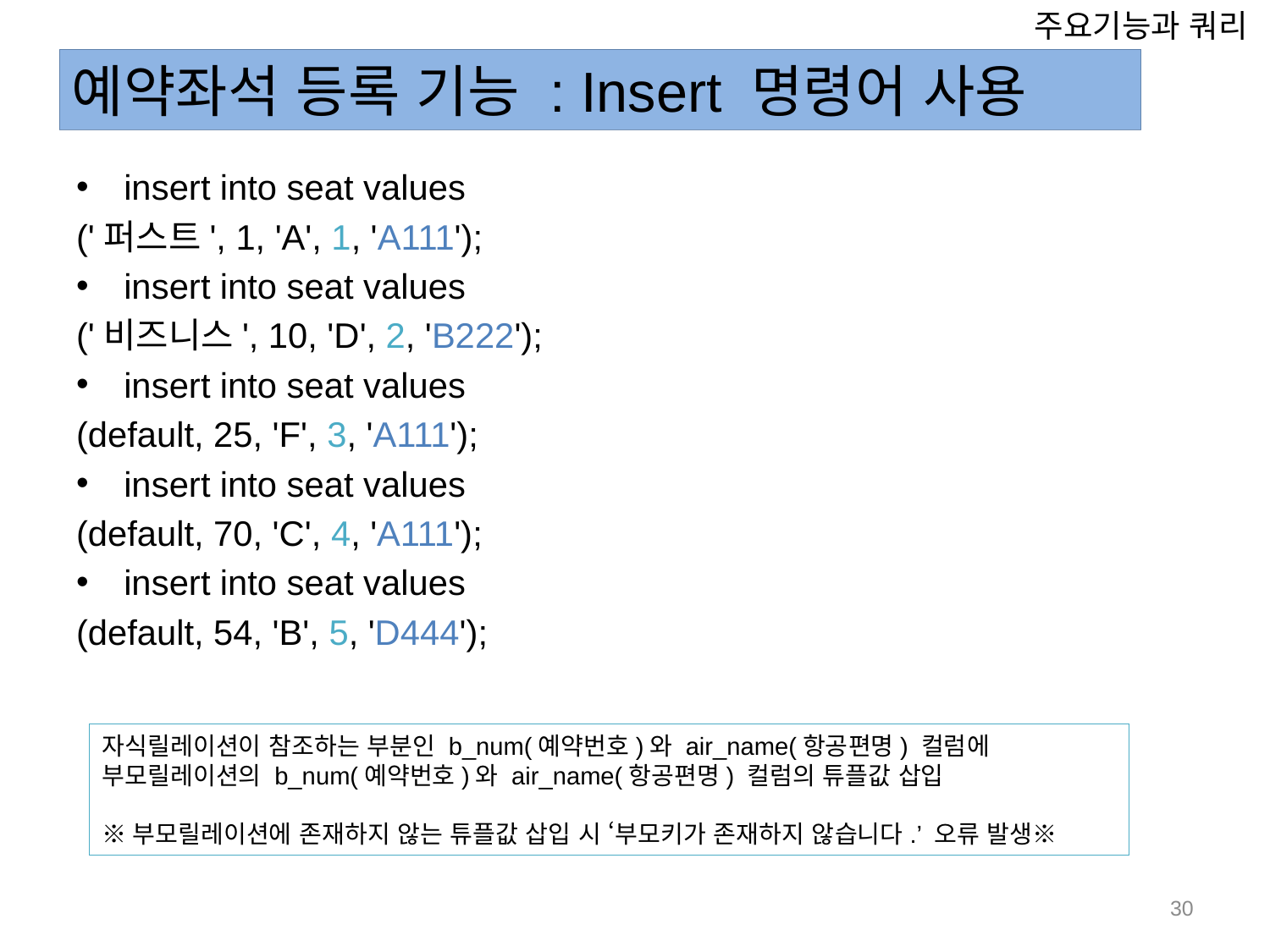

주요기능과 쿼리
예약좌석 등록 기능 : Insert 명령어 사용
insert into seat values
('퍼스트', 1, 'A', 1, 'A111');
insert into seat values
('비즈니스', 10, 'D', 2, 'B222');
insert into seat values
(default, 25, 'F', 3, 'A111');
insert into seat values
(default, 70, 'C', 4, 'A111');
insert into seat values
(default, 54, 'B', 5, 'D444');
자식릴레이션이 참조하는 부분인 b_num(예약번호)와 air_name(항공편명) 컬럼에
부모릴레이션의 b_num(예약번호)와 air_name(항공편명) 컬럼의 튜플값 삽입

※부모릴레이션에 존재하지 않는 튜플값 삽입 시 ‘부모키가 존재하지 않습니다.’ 오류 발생※
30